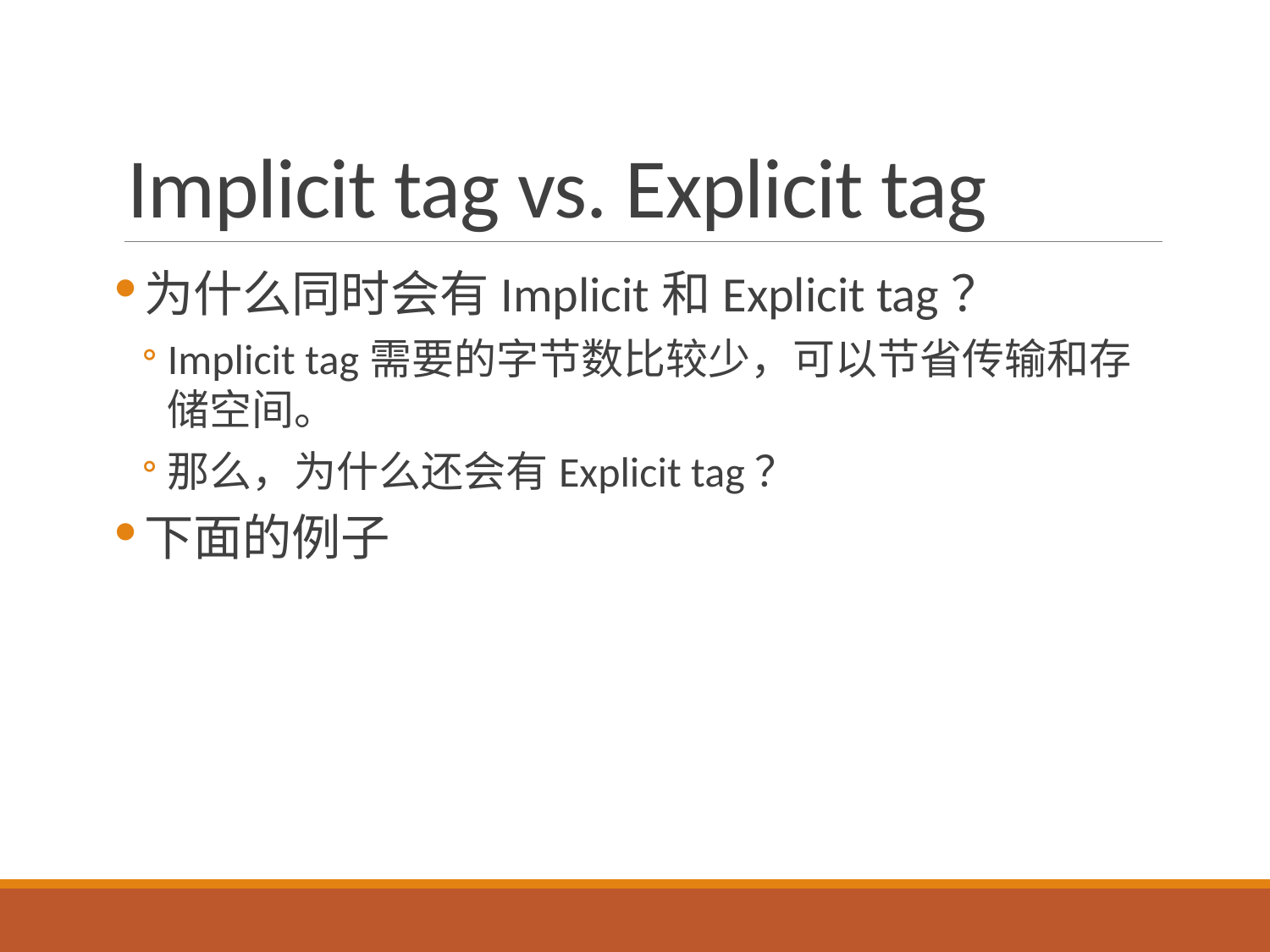

# Implicit tag vs. Explicit tag
为什么同时会有Implicit和Explicit tag？
Implicit tag需要的字节数比较少，可以节省传输和存储空间。
那么，为什么还会有Explicit tag？
下面的例子
83